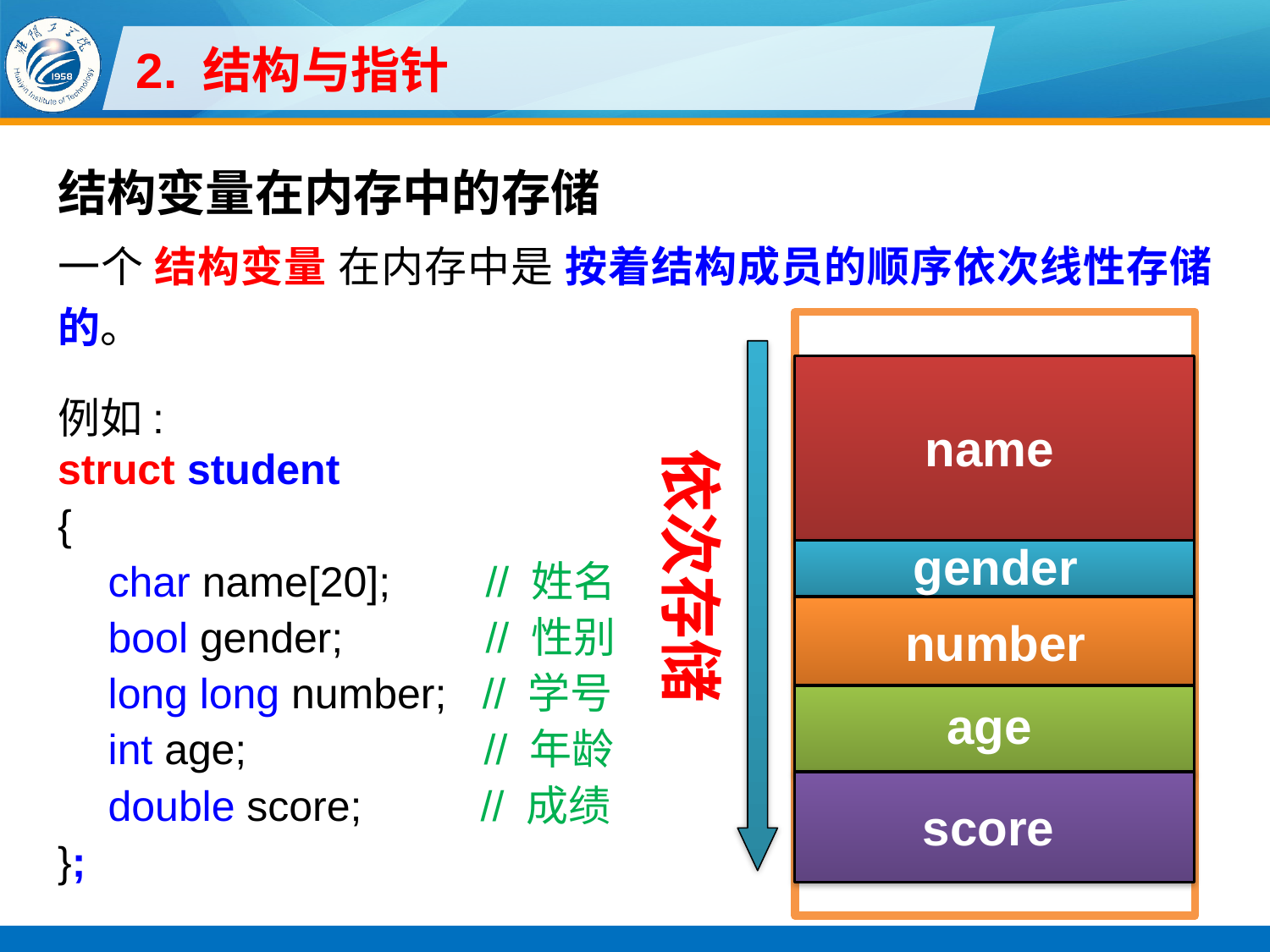

# 2. 结构与指针
结构变量在内存中的存储
一个 结构变量 在内存中是 按着结构成员的顺序依次线性存储的。
例如:
struct student
{
char name[20];        // 姓名
bool gender;            // 性别
long long number;   // 学号
int age;                    // 年龄
double score;          // 成绩
};

name
依次存储
gender

number

age

score